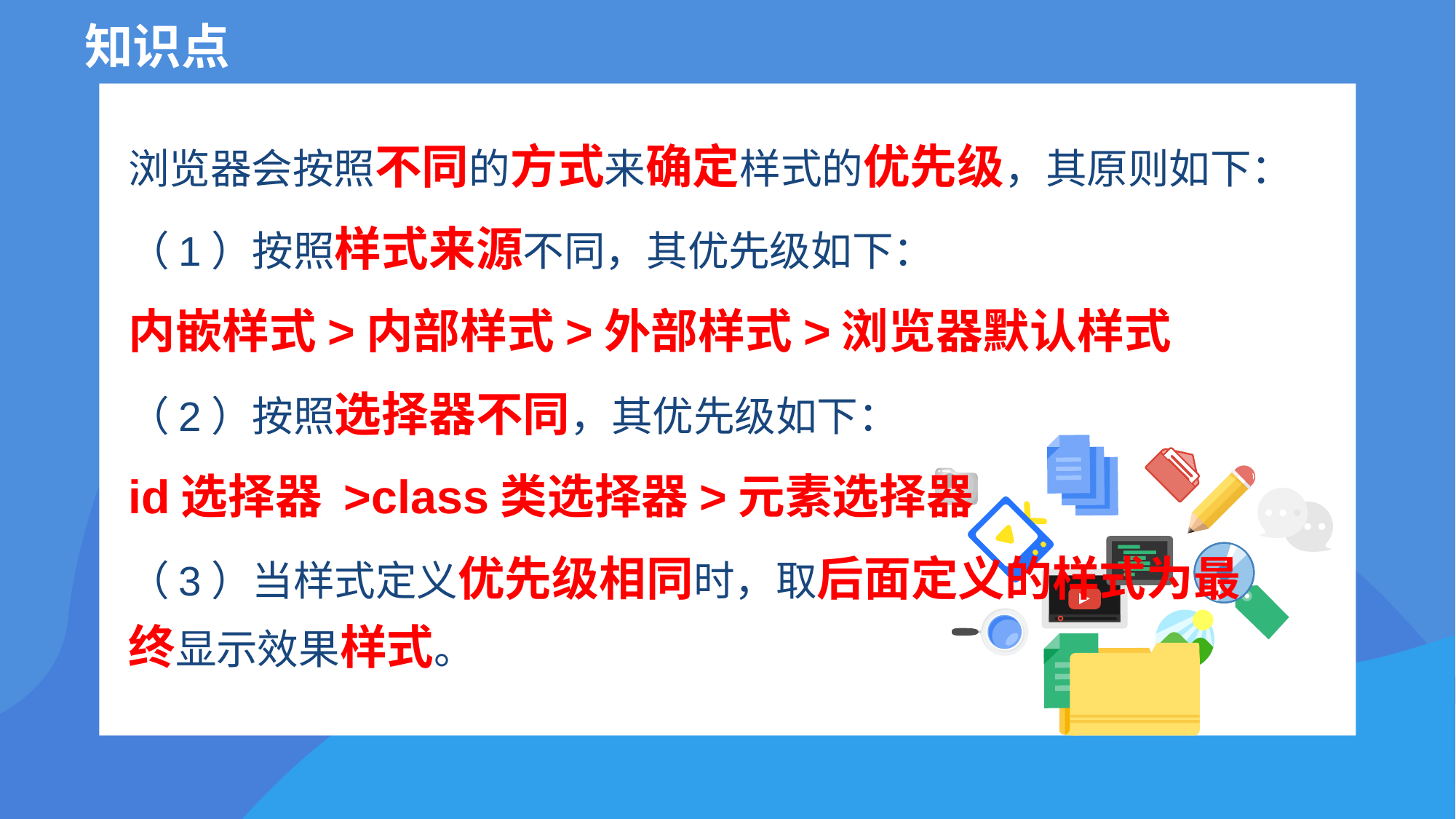

知识点
浏览器会按照不同的方式来确定样式的优先级，其原则如下：
（1）按照样式来源不同，其优先级如下：
内嵌样式>内部样式>外部样式>浏览器默认样式
（2）按照选择器不同，其优先级如下：
id选择器 >class类选择器>元素选择器
（3）当样式定义优先级相同时，取后面定义的样式为最终显示效果样式。